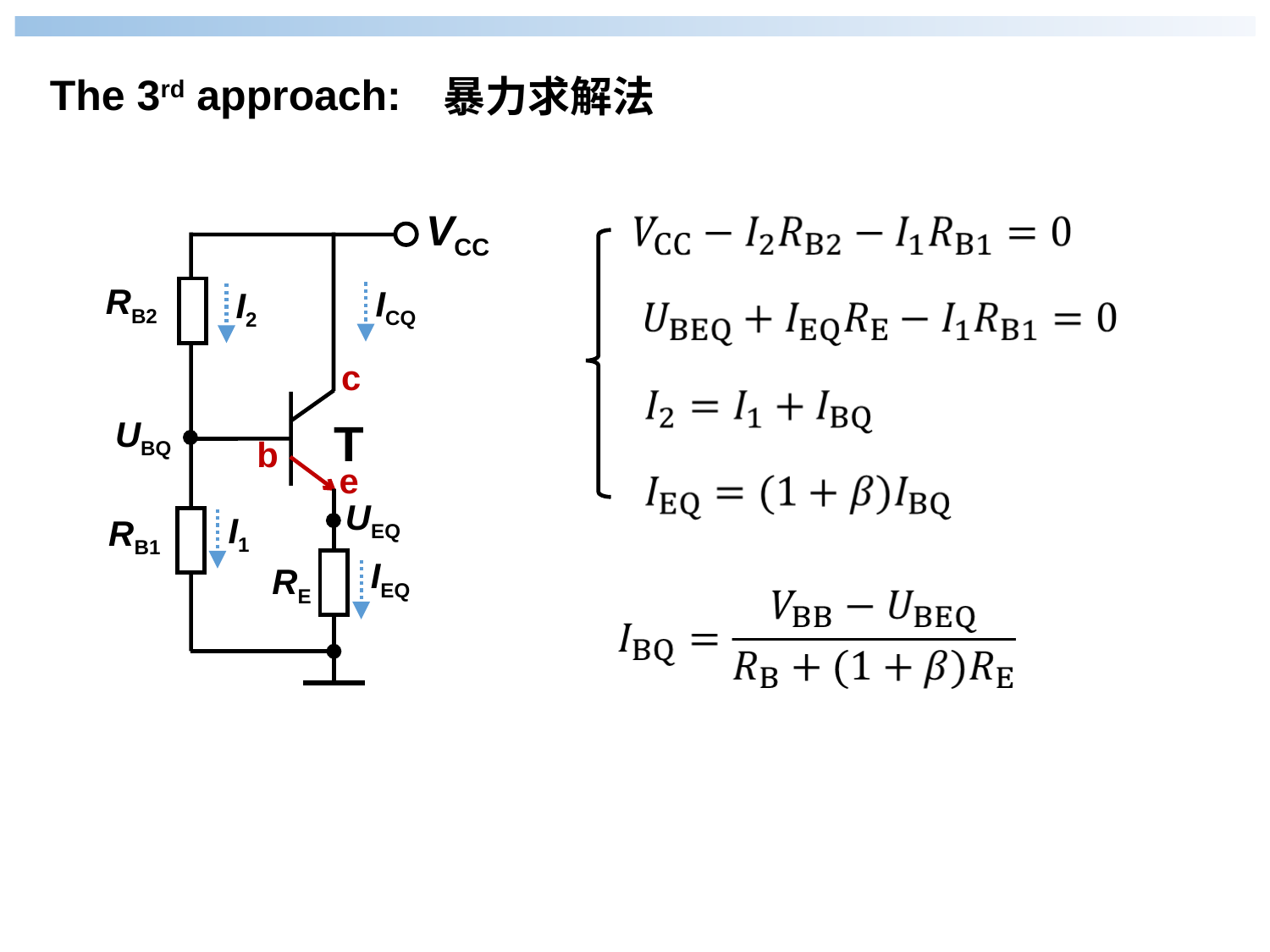

The 3rd approach:
暴力求解法
VCC

RB2

T

c
b
e
RB1
RE

ICQ
I2
UBQ
UEQ
I1

IEQ